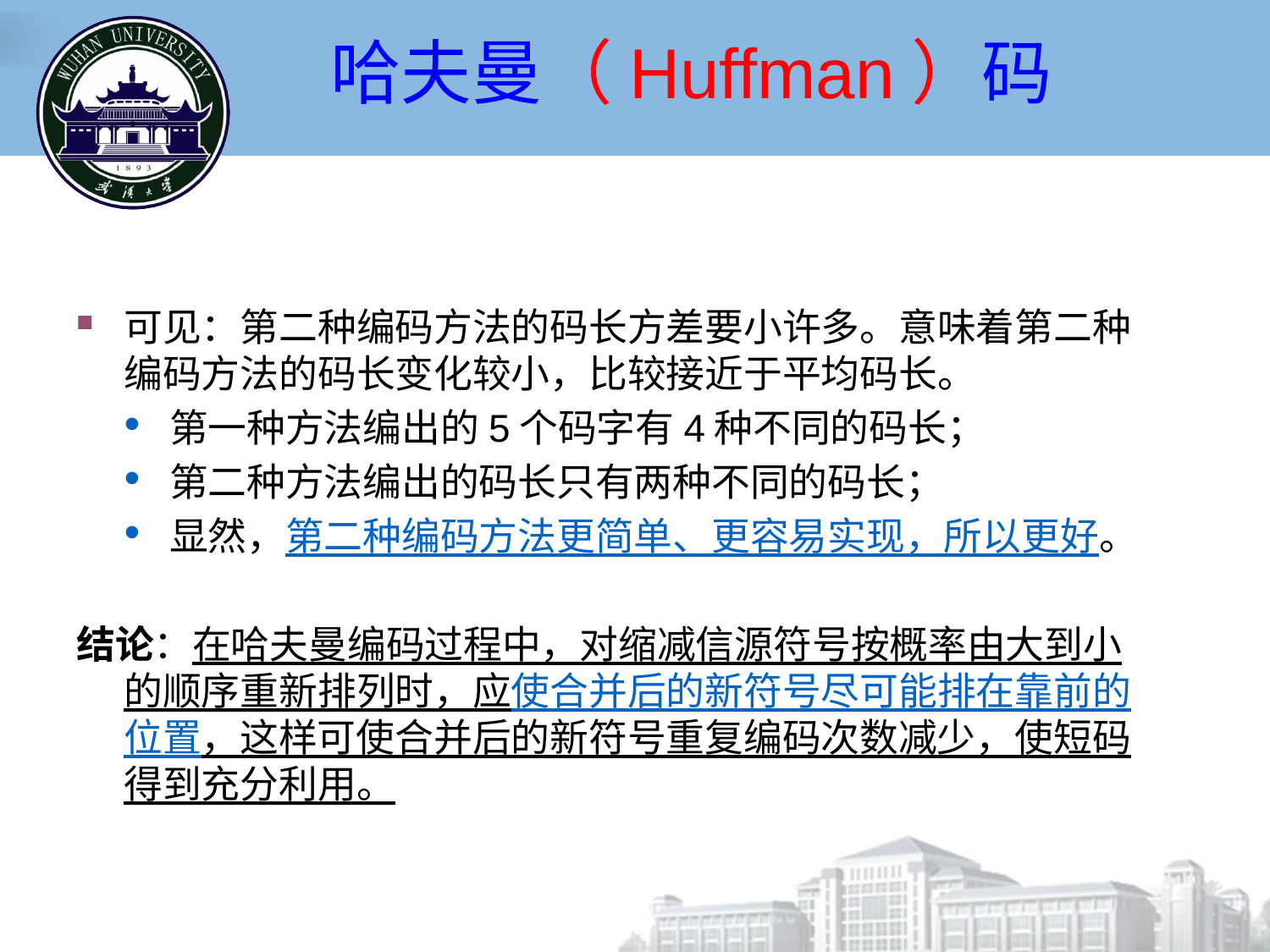

哈夫曼（Huffman）码
可见：第二种编码方法的码长方差要小许多。意味着第二种编码方法的码长变化较小，比较接近于平均码长。
第一种方法编出的5个码字有4种不同的码长；
第二种方法编出的码长只有两种不同的码长；
显然，第二种编码方法更简单、更容易实现，所以更好。

结论：在哈夫曼编码过程中，对缩减信源符号按概率由大到小的顺序重新排列时，应使合并后的新符号尽可能排在靠前的位置，这样可使合并后的新符号重复编码次数减少，使短码得到充分利用。